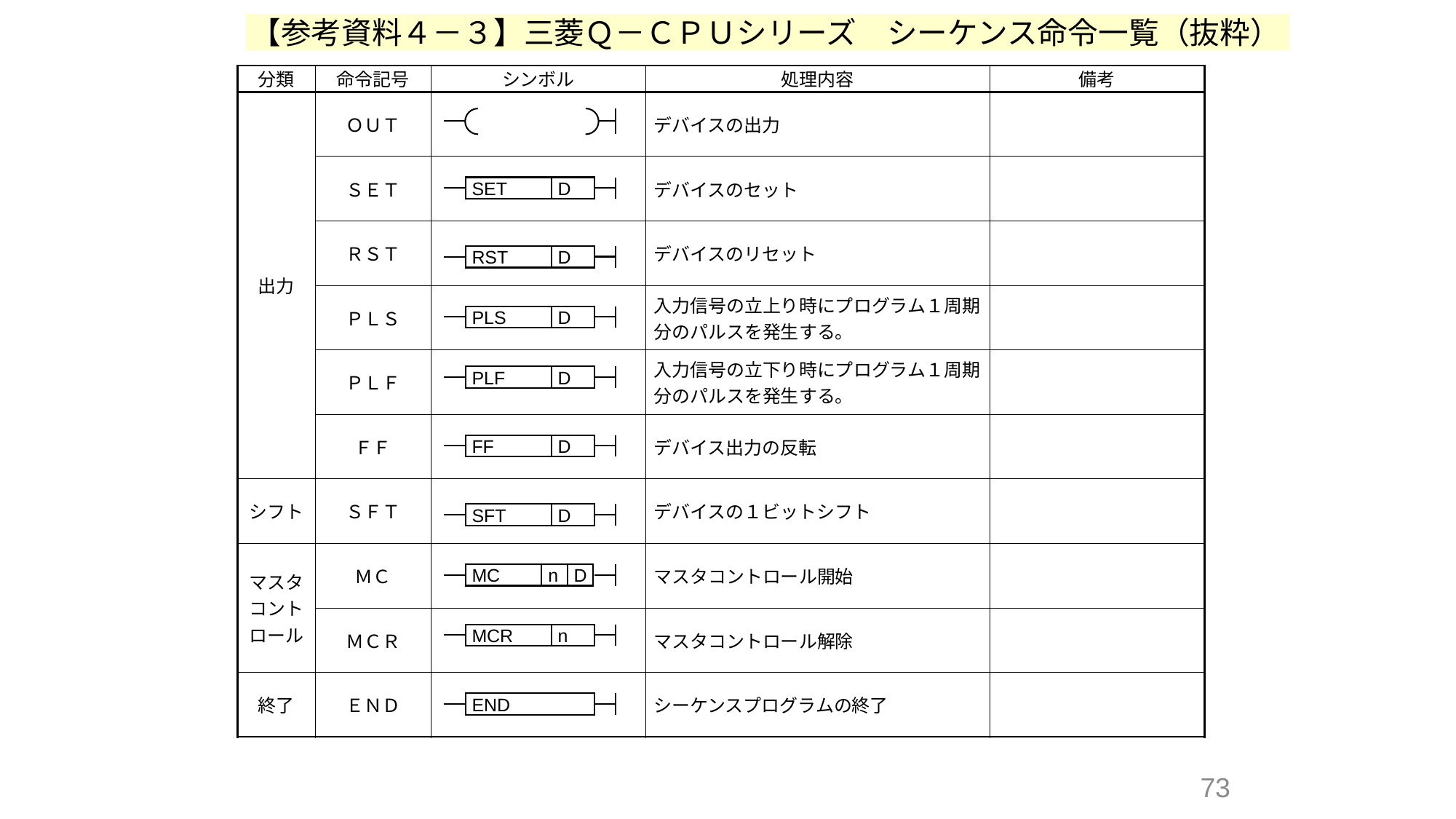

【参考資料４－３】三菱Ｑ－ＣＰＵシリーズ　シーケンス命令一覧（抜粋）
| 分類 | 命令記号 | シンボル | 処理内容 | 備考 |
| --- | --- | --- | --- | --- |
| 出力 | ＯＵＴ |  | デバイスの出力 |  |
|  | ＳＥＴ |  | デバイスのセット |  |
|  | ＲＳＴ |  | デバイスのリセット |  |
|  | ＰＬＳ |  | 入力信号の立上り時にプログラム１周期分のパルスを発生する。 |  |
|  | ＰＬＦ |  | 入力信号の立下り時にプログラム１周期分のパルスを発生する。 |  |
|  | ＦＦ |  | デバイス出力の反転 |  |
| シフト | ＳＦＴ |  | デバイスの１ビットシフト |  |
| マスタ コントロール | ＭＣ |  | マスタコントロール開始 |  |
|  | ＭＣＲ |  | マスタコントロール解除 |  |
| 終了 | ＥＮＤ |  | シーケンスプログラムの終了 |  |

SET
D
RST
D
PLS
D
PLF
D
FF
D
SFT
D
MC
n
D
MCR
n
END
73